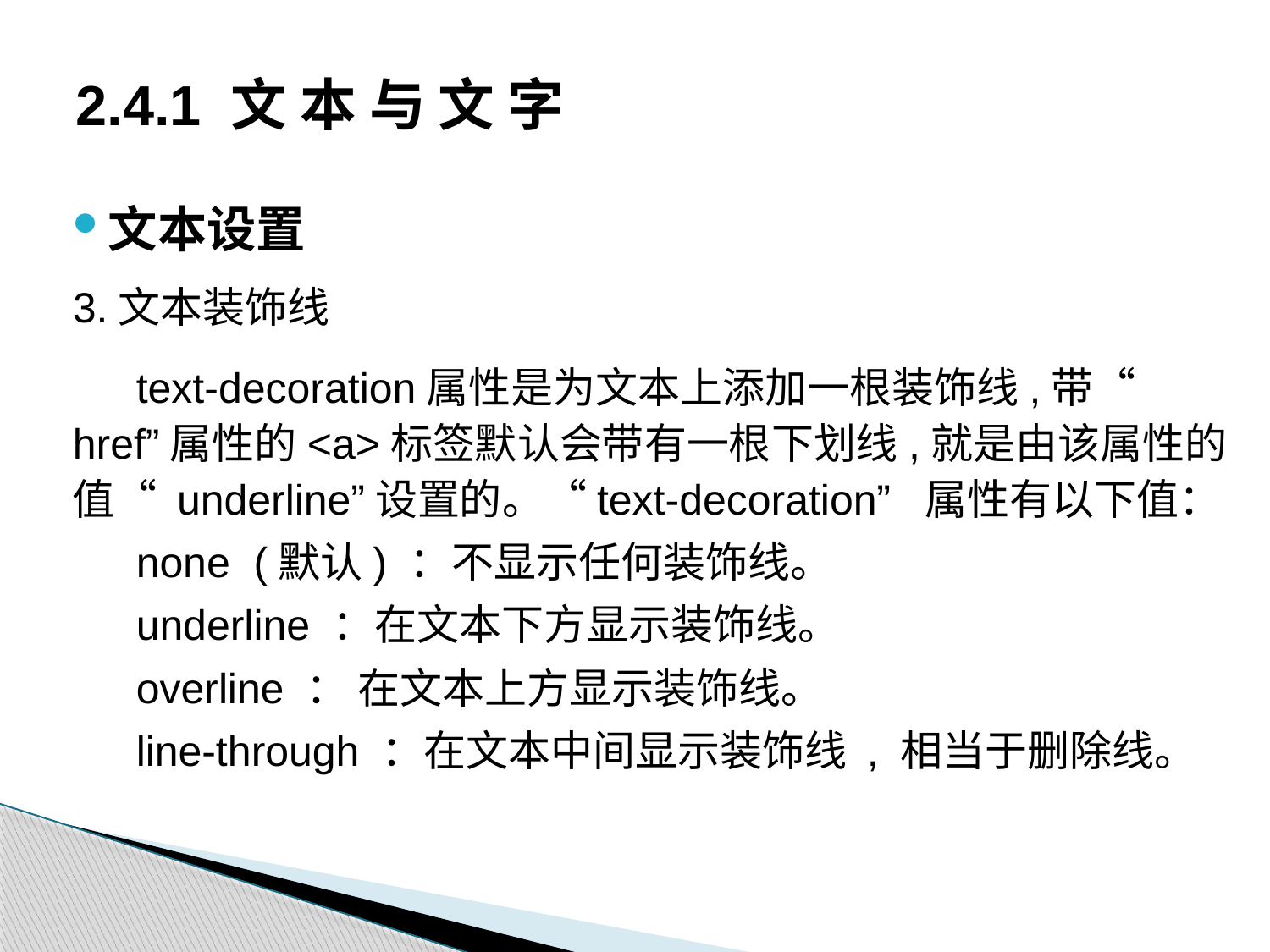

# 2.4.1 文 本 与 文 字
文本设置
3.文本装饰线
text-decoration属性是为文本上添加一根装饰线,带“ href”属性的<a>标签默认会带有一根下划线,就是由该属性的值“ underline”设置的。“text-decoration”  属性有以下值：
none  (默认) ：不显示任何装饰线。
underline ：在文本下方显示装饰线。
overline ： 在文本上方显示装饰线。
line-through ：在文本中间显示装饰线 , 相当于删除线。